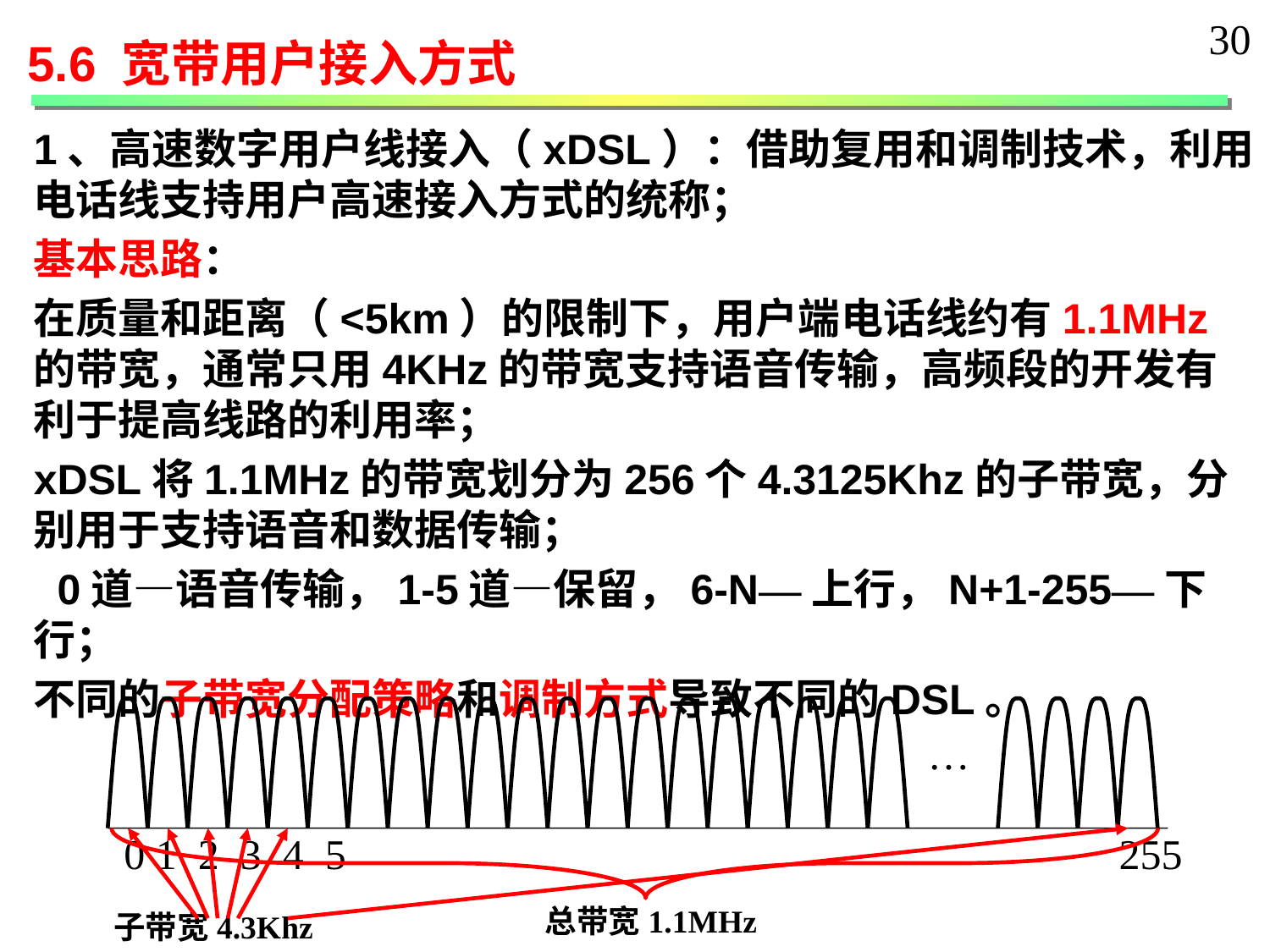

30
5.6 宽带用户接入方式

1、高速数字用户线接入（xDSL）：借助复用和调制技术，利用电话线支持用户高速接入方式的统称；
基本思路：
在质量和距离（<5km）的限制下，用户端电话线约有1.1MHz的带宽，通常只用4KHz的带宽支持语音传输，高频段的开发有利于提高线路的利用率；
xDSL将1.1MHz的带宽划分为256个4.3125Khz的子带宽，分别用于支持语音和数据传输；
  0道—语音传输，1-5道—保留，6-N—上行，N+1-255—下行；
不同的子带宽分配策略和调制方式导致不同的DSL。

…
0 1  2  3  4  5                                                                         255

总带宽1.1MHz
子带宽4.3Khz